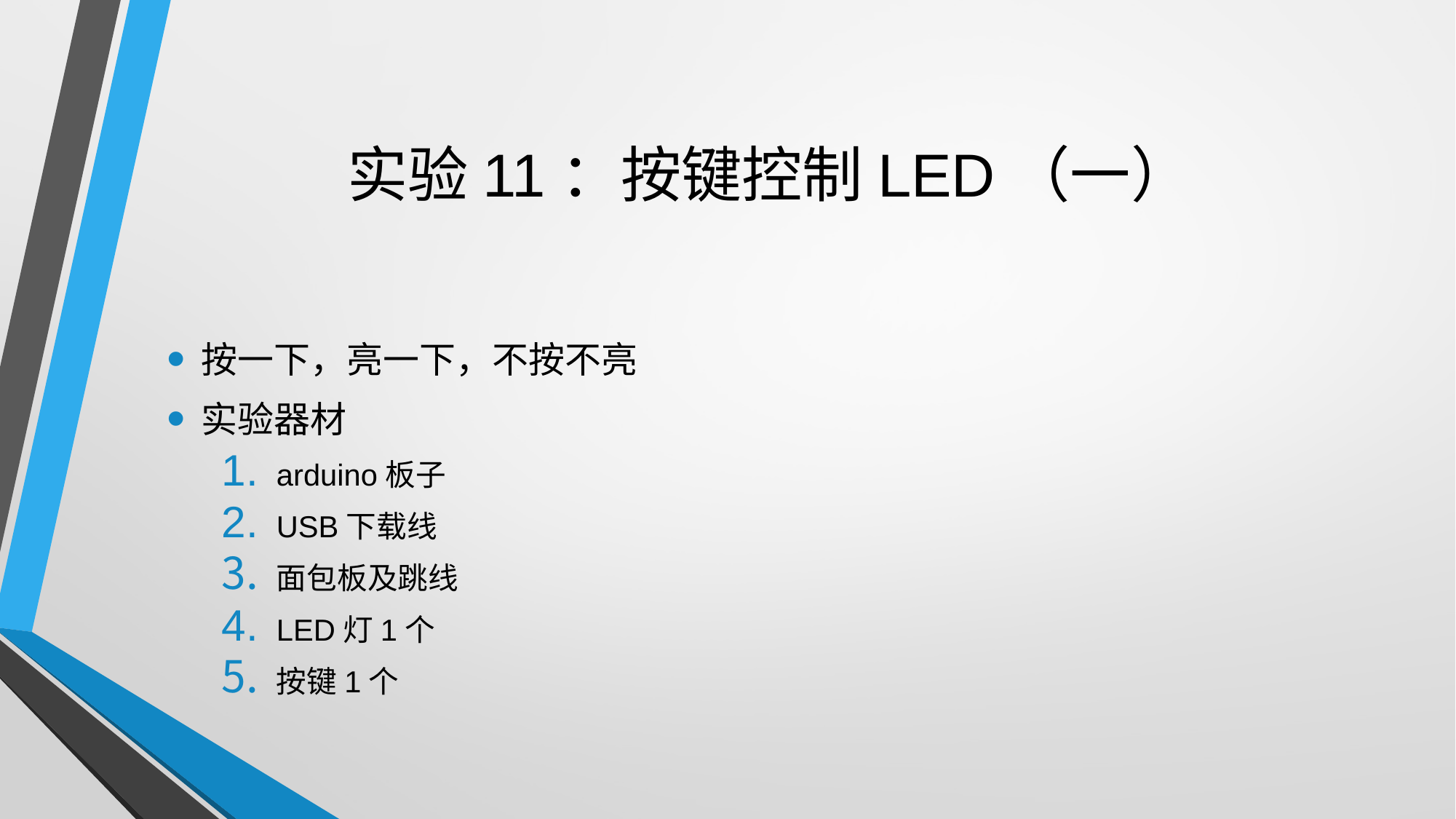

# 实验11：按键控制LED（一）
按一下，亮一下，不按不亮
实验器材
arduino板子
USB下载线
面包板及跳线
LED灯1个
按键1个